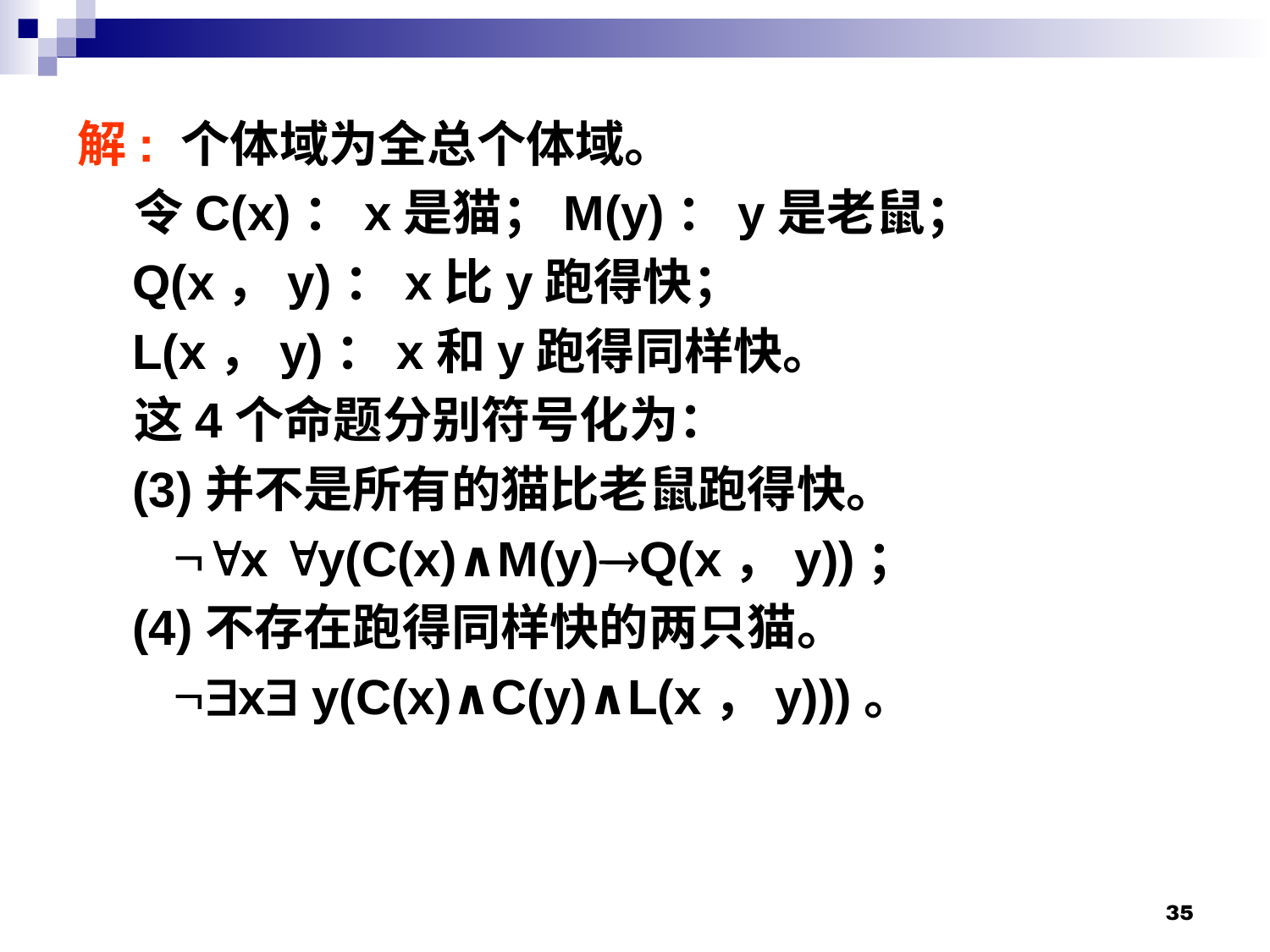

解: 个体域为全总个体域。
    令C(x)：x是猫；M(y)：y是老鼠；
    Q(x，y)：x比y跑得快；
    L(x，y)：x和y跑得同样快。
    这4个命题分别符号化为：
    (3)并不是所有的猫比老鼠跑得快。
       ¬∀x ∀y(C(x)∧M(y)→Q(x，y))；
    (4)不存在跑得同样快的两只猫。
       ¬∃x∃ y(C(x)∧C(y)∧L(x，y)))。
35